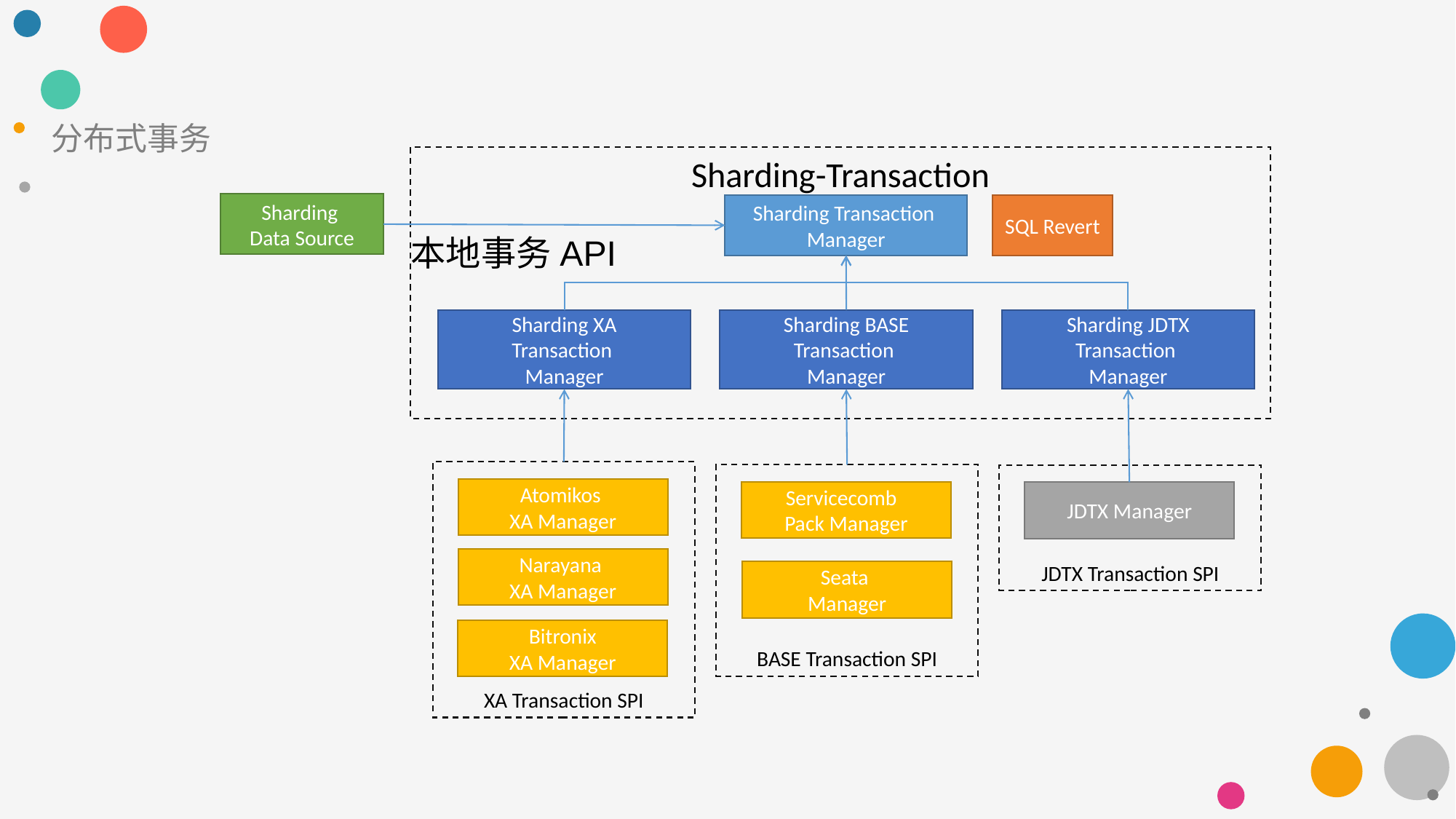

分布式事务
Sharding-Transaction
Sharding
Data Source
Sharding Transaction
Manager
SQL Revert
本地事务API
Sharding XA
Transaction
Manager
Sharding BASE
Transaction
Manager
Sharding JDTX
Transaction
Manager
XA Transaction SPI
BASE Transaction SPI
JDTX Transaction SPI
Atomikos
XA Manager
Servicecomb
Pack Manager
JDTX Manager
Narayana
XA Manager
Seata
Manager
Bitronix
XA Manager